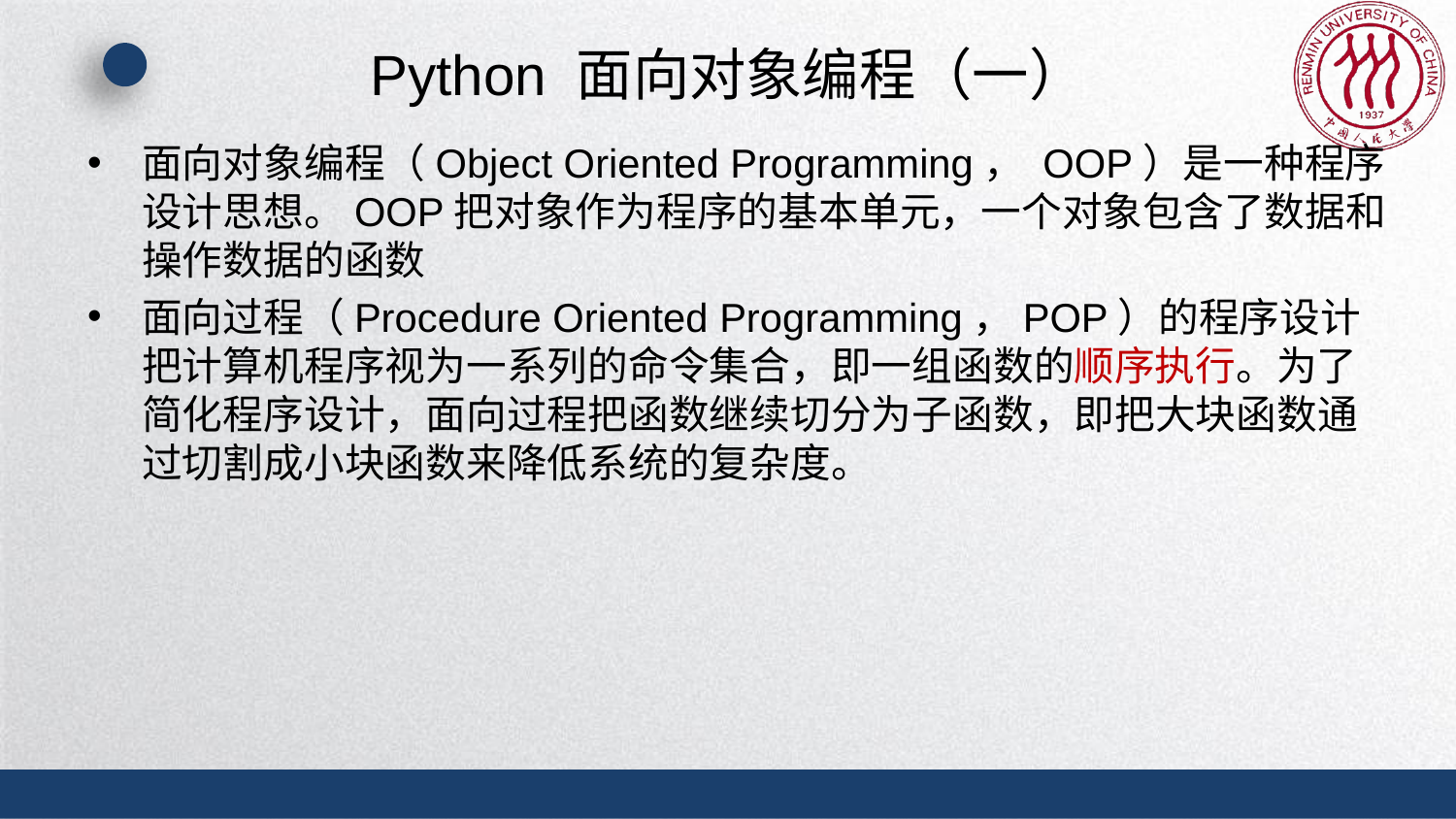

# Python 面向对象编程（一）
面向对象编程（Object Oriented Programming， OOP）是一种程序设计思想。OOP把对象作为程序的基本单元，一个对象包含了数据和操作数据的函数
面向过程（Procedure Oriented Programming，POP）的程序设计把计算机程序视为一系列的命令集合，即一组函数的顺序执行。为了简化程序设计，面向过程把函数继续切分为子函数，即把大块函数通过切割成小块函数来降低系统的复杂度。